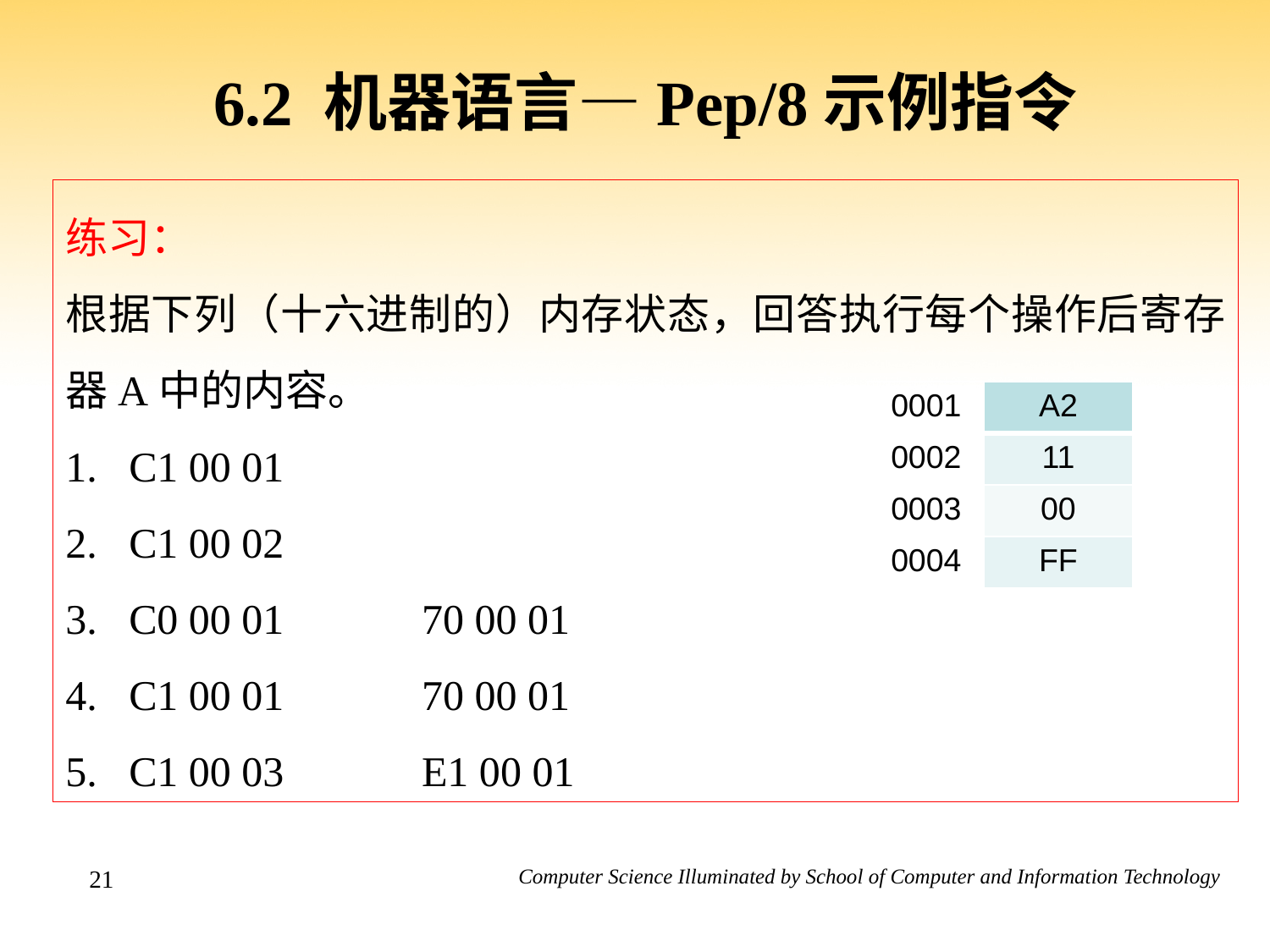

# 6.2 机器语言—Pep/8示例指令
练习：
根据下列（十六进制的）内存状态，回答执行每个操作后寄存器A中的内容。
C1 00 01
C1 00 02
C0 00 01             70 00 01
C1 00 01             70 00 01
C1 00 03             E1 00 01
| 0001 | A2 |
| --- | --- |
| 0002 | 11 |
| 0003 | 00 |
| 0004 | FF |
21